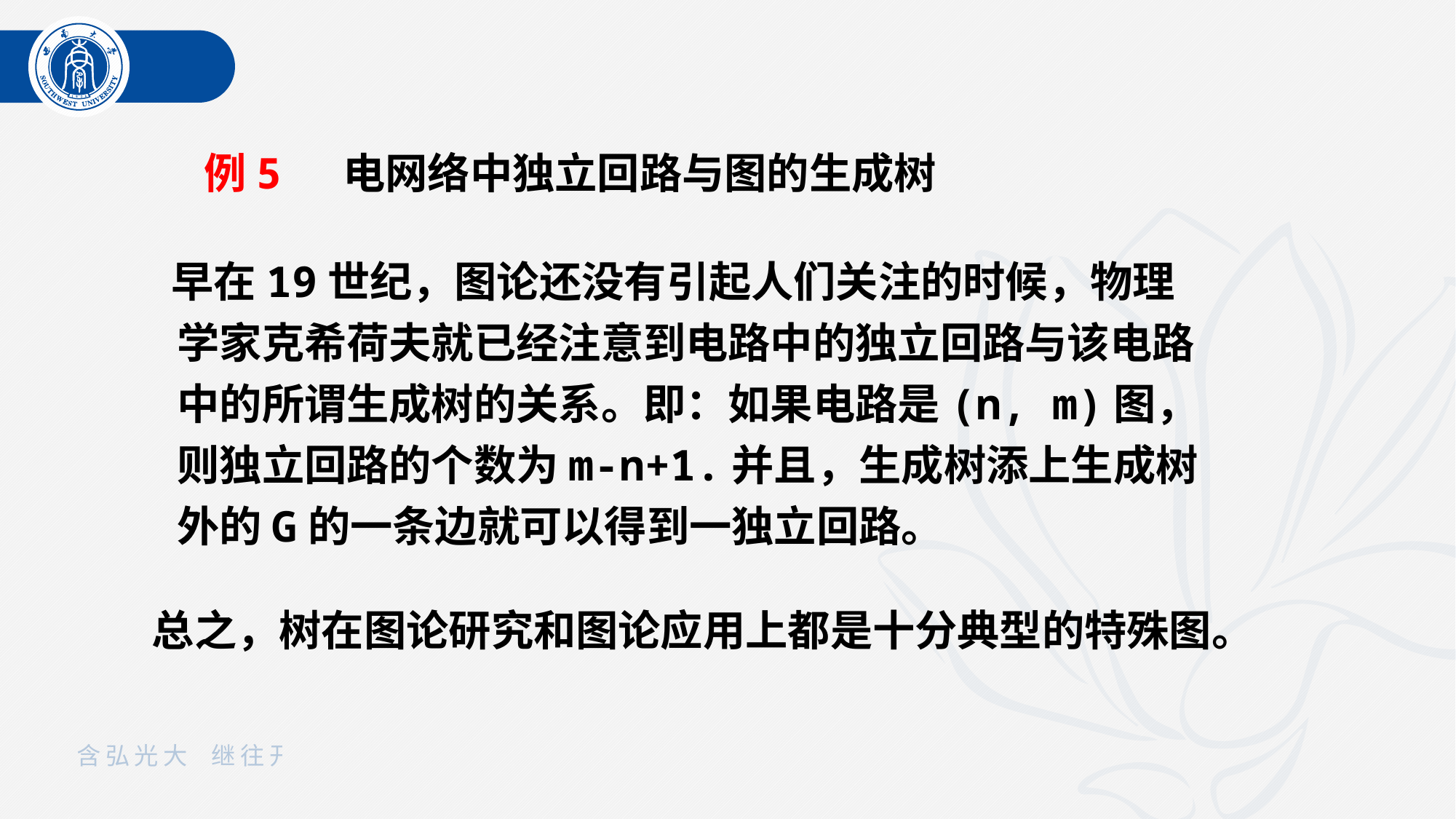

例5  电网络中独立回路与图的生成树
    早在19世纪，图论还没有引起人们关注的时候，物理学家克希荷夫就已经注意到电路中的独立回路与该电路中的所谓生成树的关系。即：如果电路是(n, m)图，则独立回路的个数为m-n+1.并且，生成树添上生成树外的G的一条边就可以得到一独立回路。
    总之，树在图论研究和图论应用上都是十分典型的特殊图。